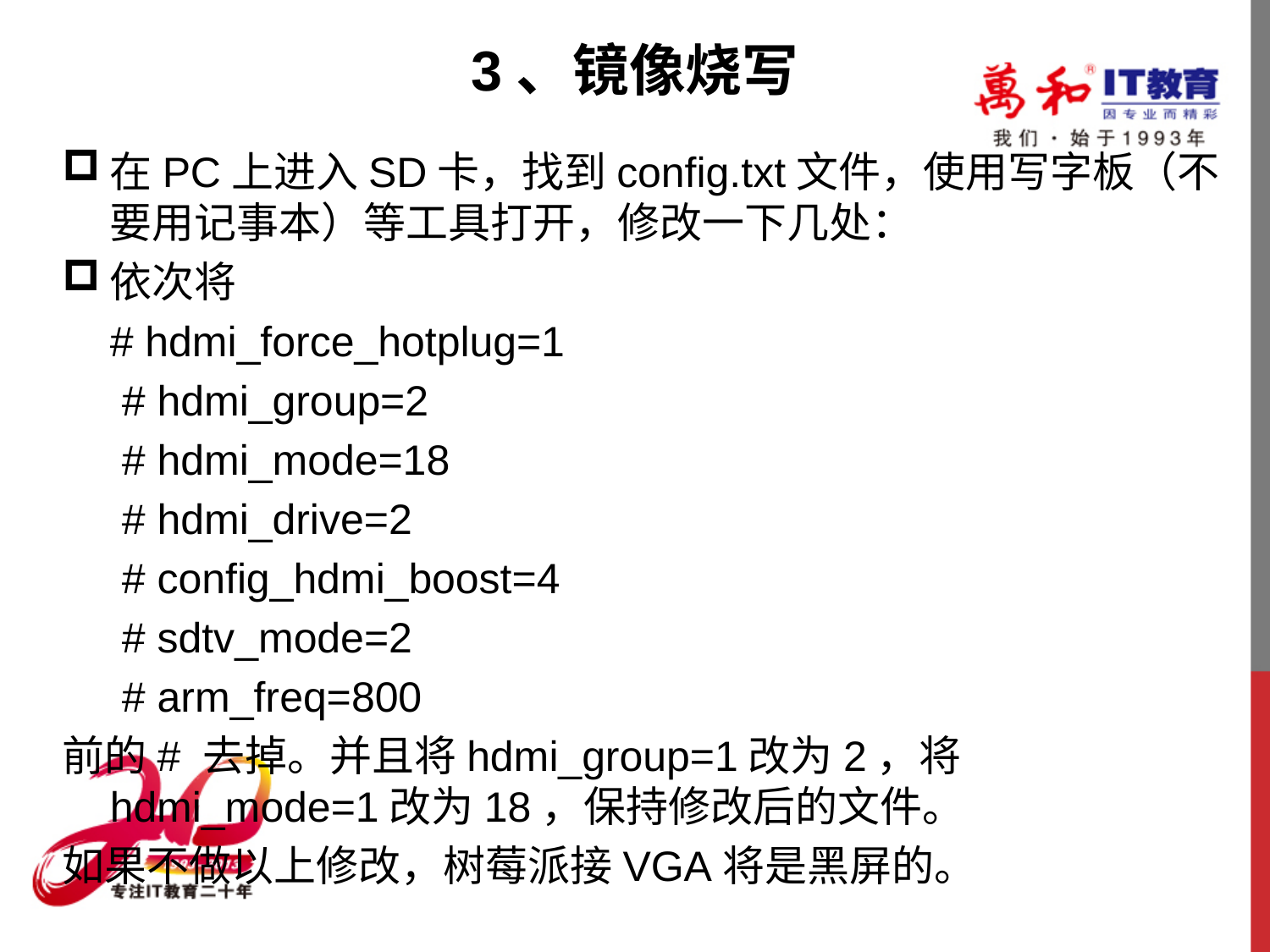

# 3、镜像烧写
在PC上进入SD卡，找到config.txt文件，使用写字板（不要用记事本）等工具打开，修改一下几处：
依次将
	# hdmi_force_hotplug=1
	 # hdmi_group=2
	 # hdmi_mode=18
	 # hdmi_drive=2
	 # config_hdmi_boost=4
	 # sdtv_mode=2
	 # arm_freq=800
前的# 去掉。并且将hdmi_group=1改为2，将hdmi_mode=1改为18，保持修改后的文件。
如果不做以上修改，树莓派接VGA将是黑屏的。